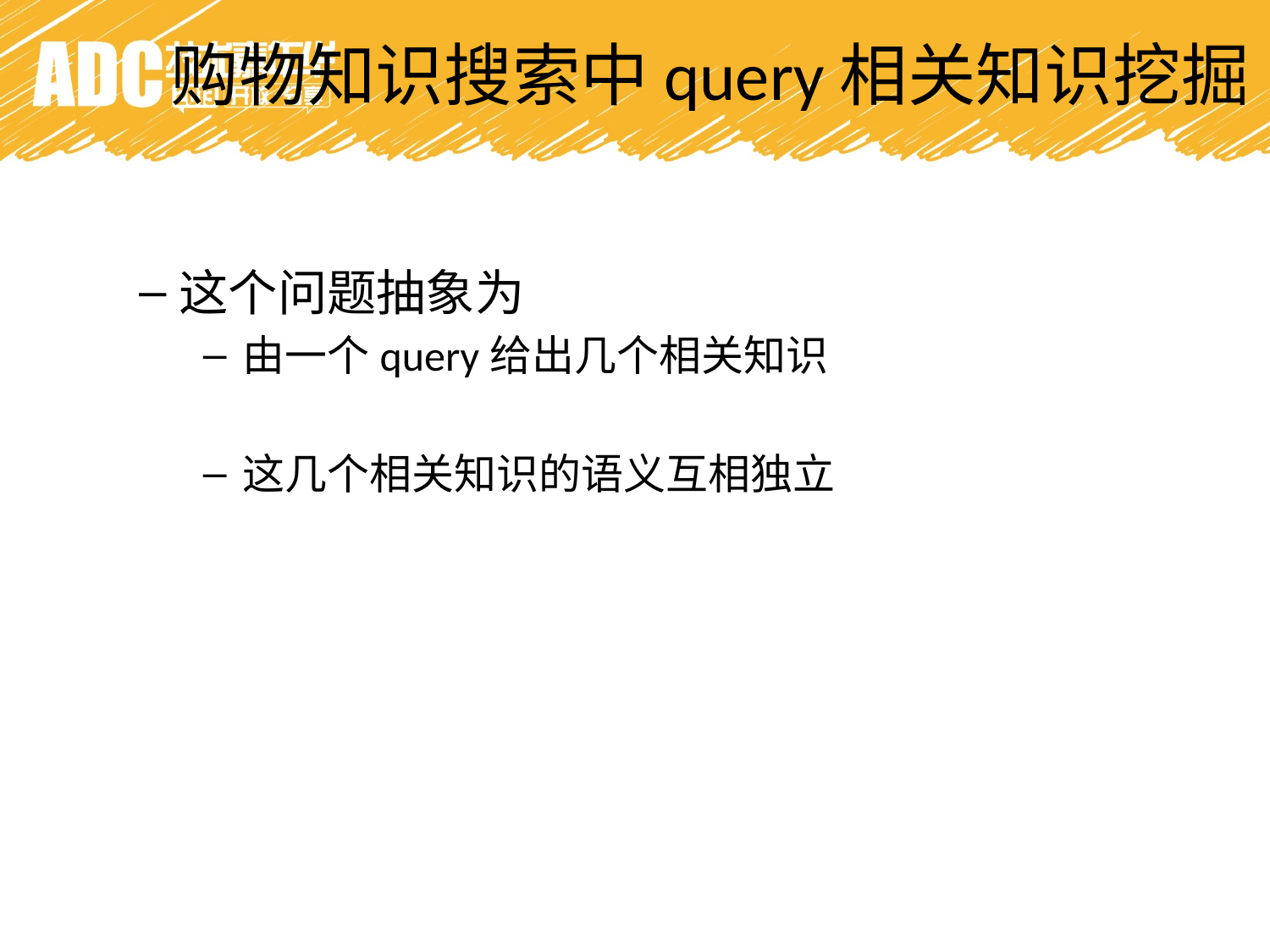

购物知识搜索中query相关知识挖掘

这个问题抽象为
由一个query给出几个相关知识

这几个相关知识的语义互相独立